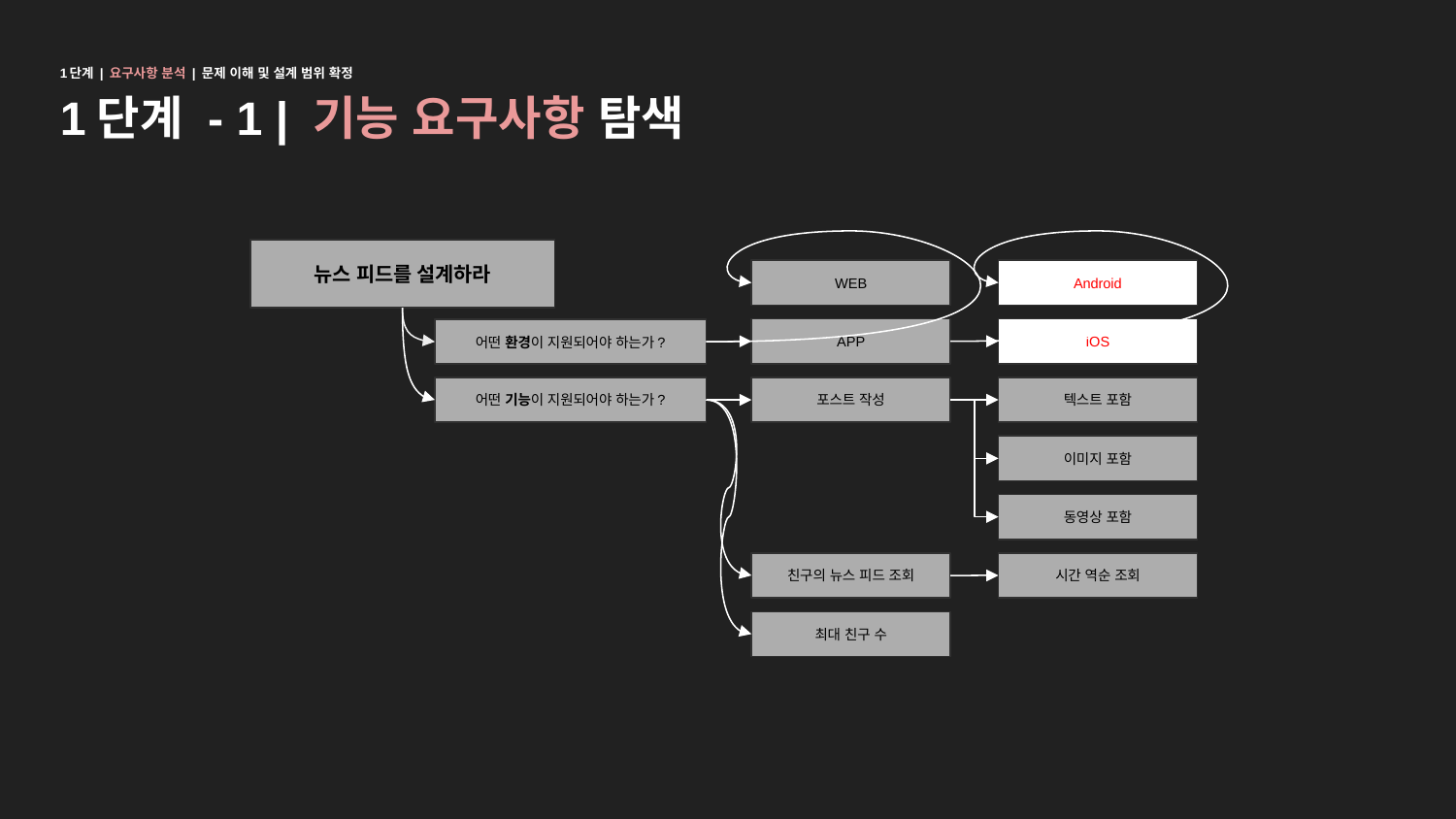

1단계 | 요구사항 분석 | 문제 이해 및 설계 범위 확정
# 1단계 - 1 | 기능 요구사항 탐색
뉴스 피드를 설계하라
WEB
Android
iOS
APP
어떤 환경이 지원되어야 하는가?
텍스트 포함
어떤 기능이 지원되어야 하는가?
포스트 작성
이미지 포함
동영상 포함
시간 역순 조회
친구의 뉴스 피드 조회
최대 친구 수